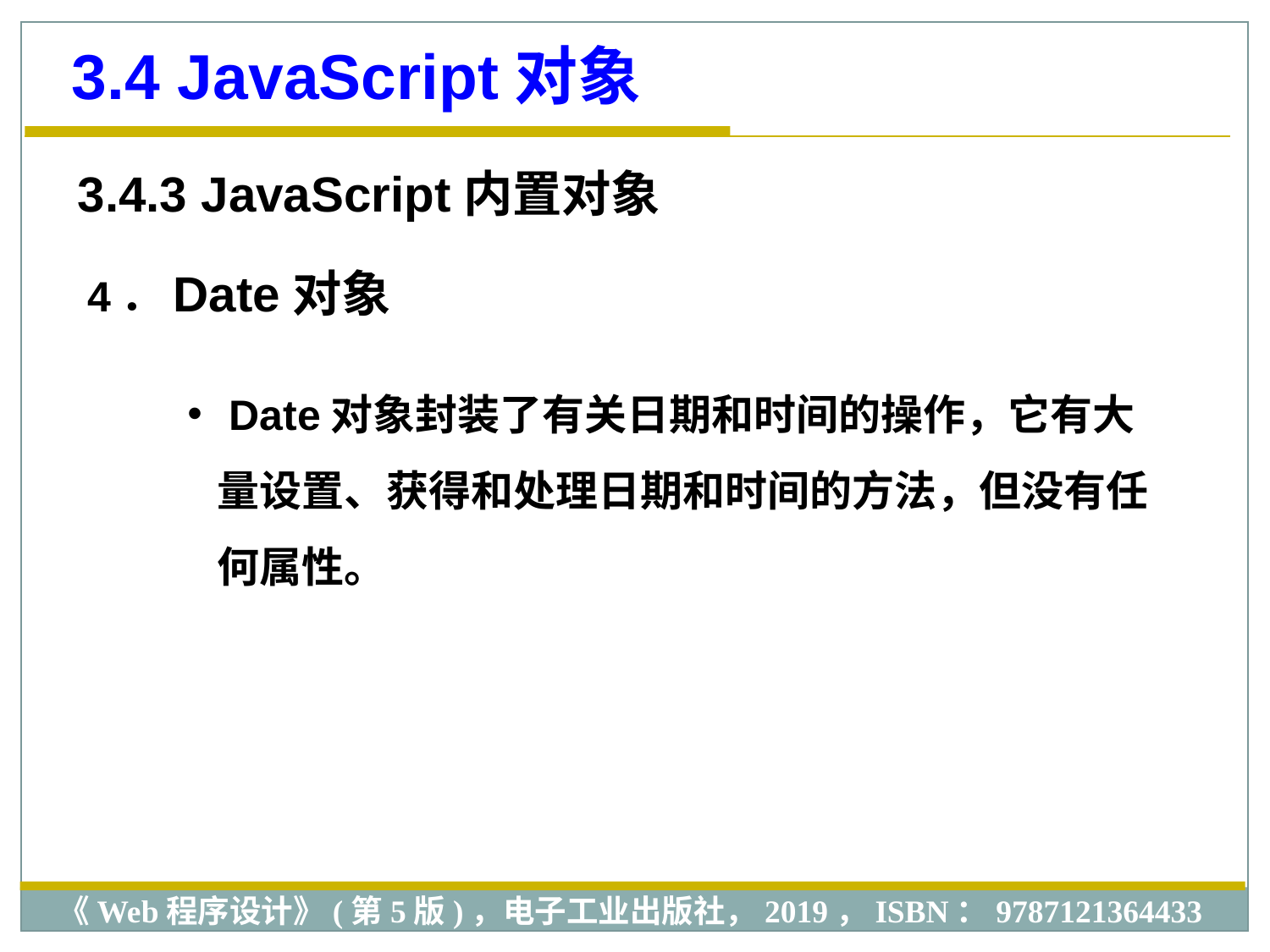

3.4 JavaScript对象
3.4.3 JavaScript内置对象
4．Date对象
 Date对象封装了有关日期和时间的操作，它有大量设置、获得和处理日期和时间的方法，但没有任何属性。